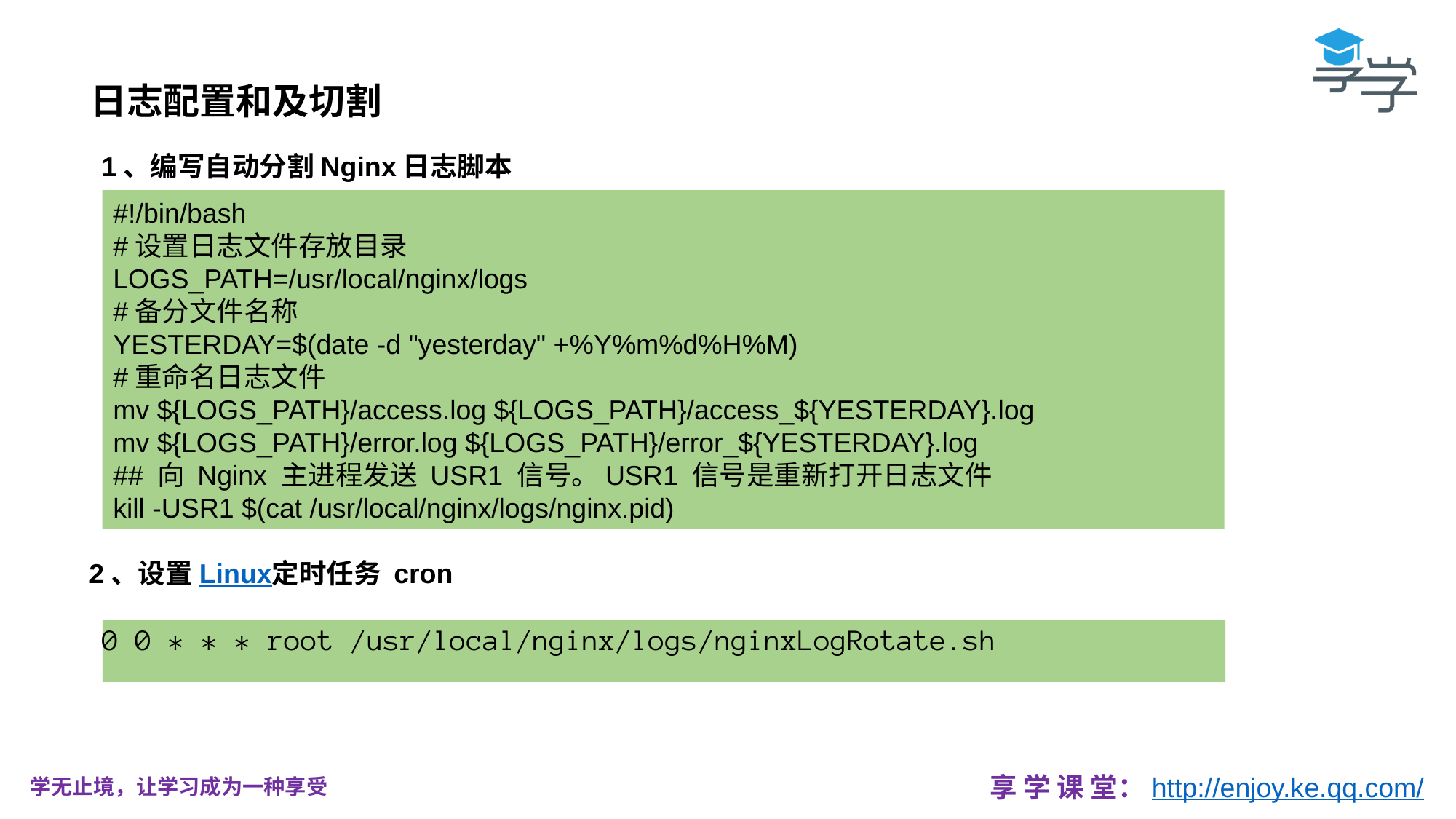

日志配置和及切割
1、编写自动分割Nginx日志脚本
#!/bin/bash
#设置日志文件存放目录
LOGS_PATH=/usr/local/nginx/logs
#备分文件名称
YESTERDAY=$(date -d "yesterday" +%Y%m%d%H%M)
#重命名日志文件
mv ${LOGS_PATH}/access.log ${LOGS_PATH}/access_${YESTERDAY}.log
mv ${LOGS_PATH}/error.log ${LOGS_PATH}/error_${YESTERDAY}.log
## 向 Nginx 主进程发送 USR1 信号。USR1 信号是重新打开日志文件
kill -USR1 $(cat /usr/local/nginx/logs/nginx.pid)
2、设置Linux定时任务 cron

0 0 * * * root /usr/local/nginx/logs/nginxLogRotate.sh